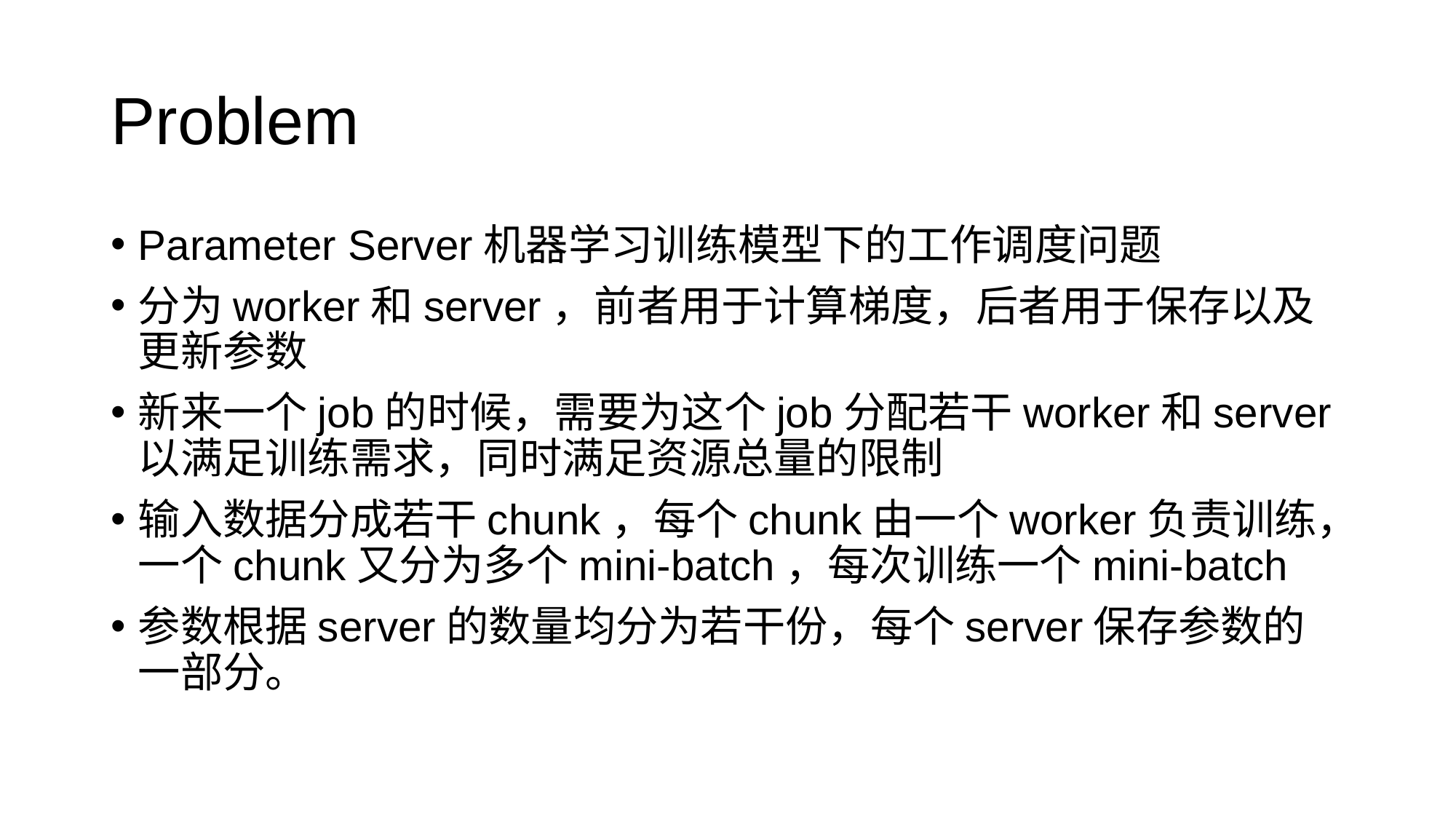

# Problem
Parameter Server机器学习训练模型下的工作调度问题
分为worker和server，前者用于计算梯度，后者用于保存以及更新参数
新来一个job的时候，需要为这个job分配若干worker和server以满足训练需求，同时满足资源总量的限制
输入数据分成若干chunk，每个chunk由一个worker负责训练，一个chunk又分为多个mini-batch，每次训练一个mini-batch
参数根据server的数量均分为若干份，每个server保存参数的一部分。